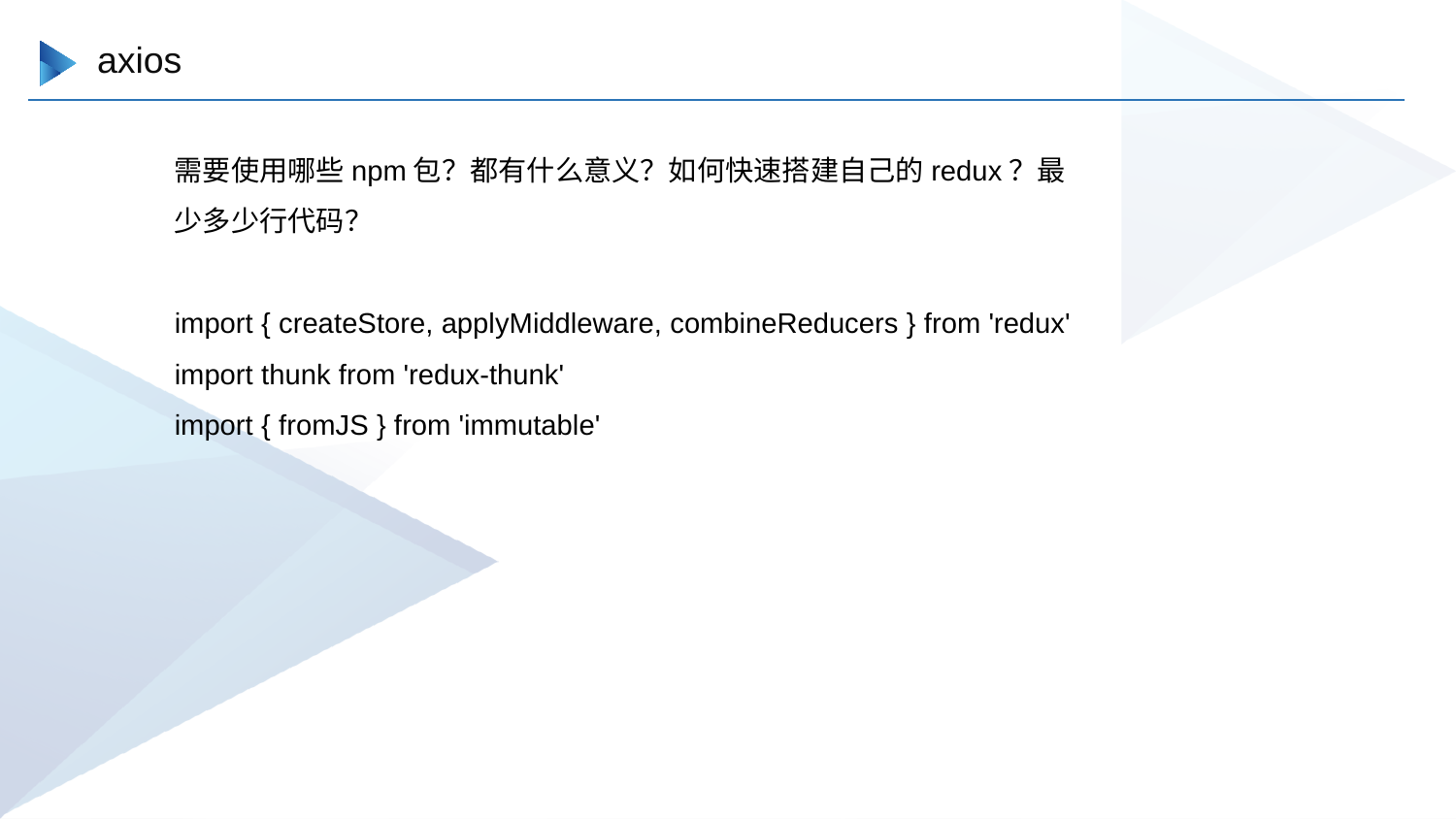

axios
需要使用哪些npm包？都有什么意义？如何快速搭建自己的redux？最少多少行代码？

import { createStore, applyMiddleware, combineReducers } from 'redux'
import thunk from 'redux-thunk'
import { fromJS } from 'immutable'